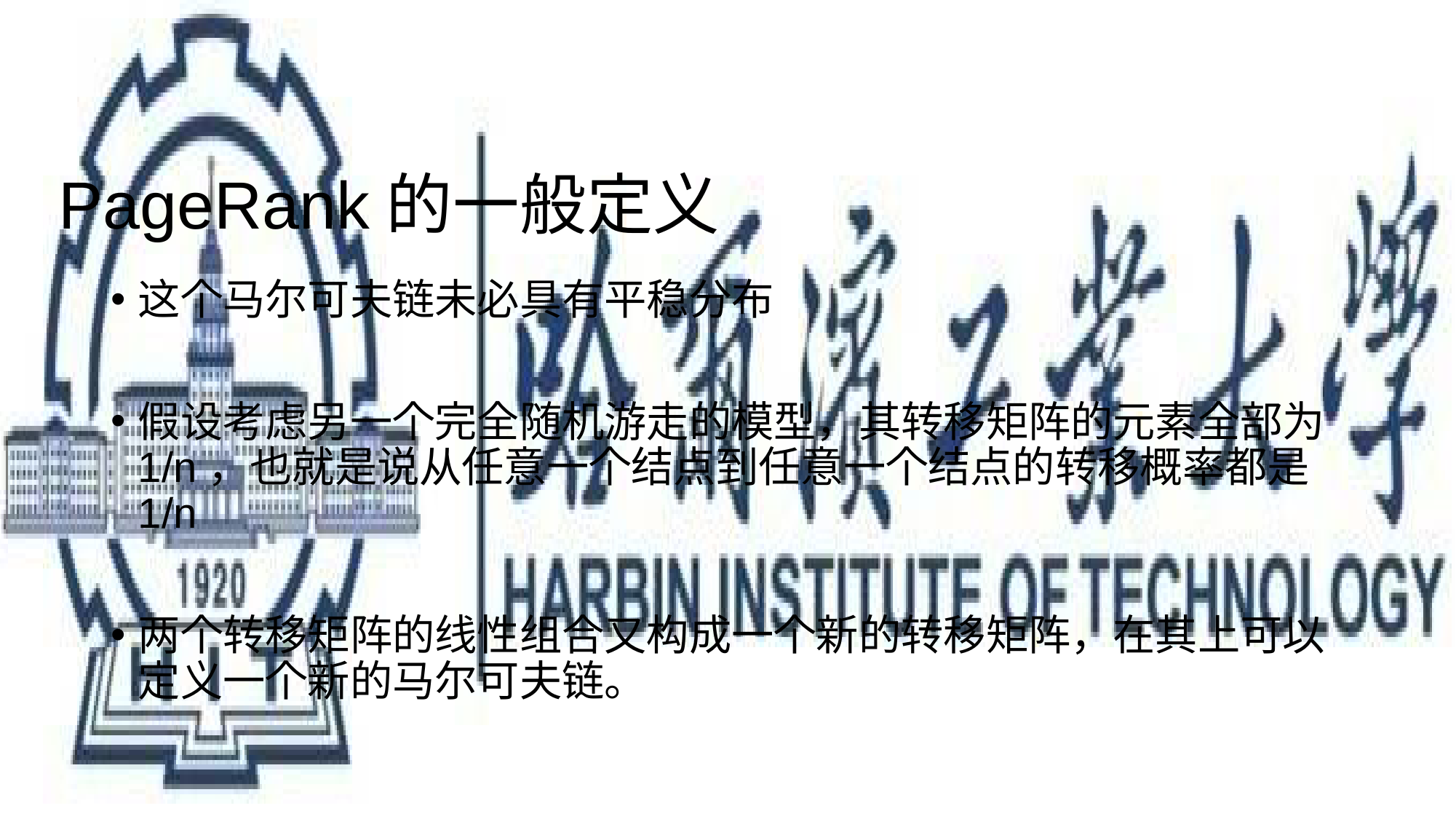

# PageRank的一般定义
这个马尔可夫链未必具有平稳分布

假设考虑另一个完全随机游走的模型，其转移矩阵的元素全部为1/n，也就是说从任意一个结点到任意一个结点的转移概率都是1/n

两个转移矩阵的线性组合又构成一个新的转移矩阵，在其上可以定义一个新的马尔可夫链。